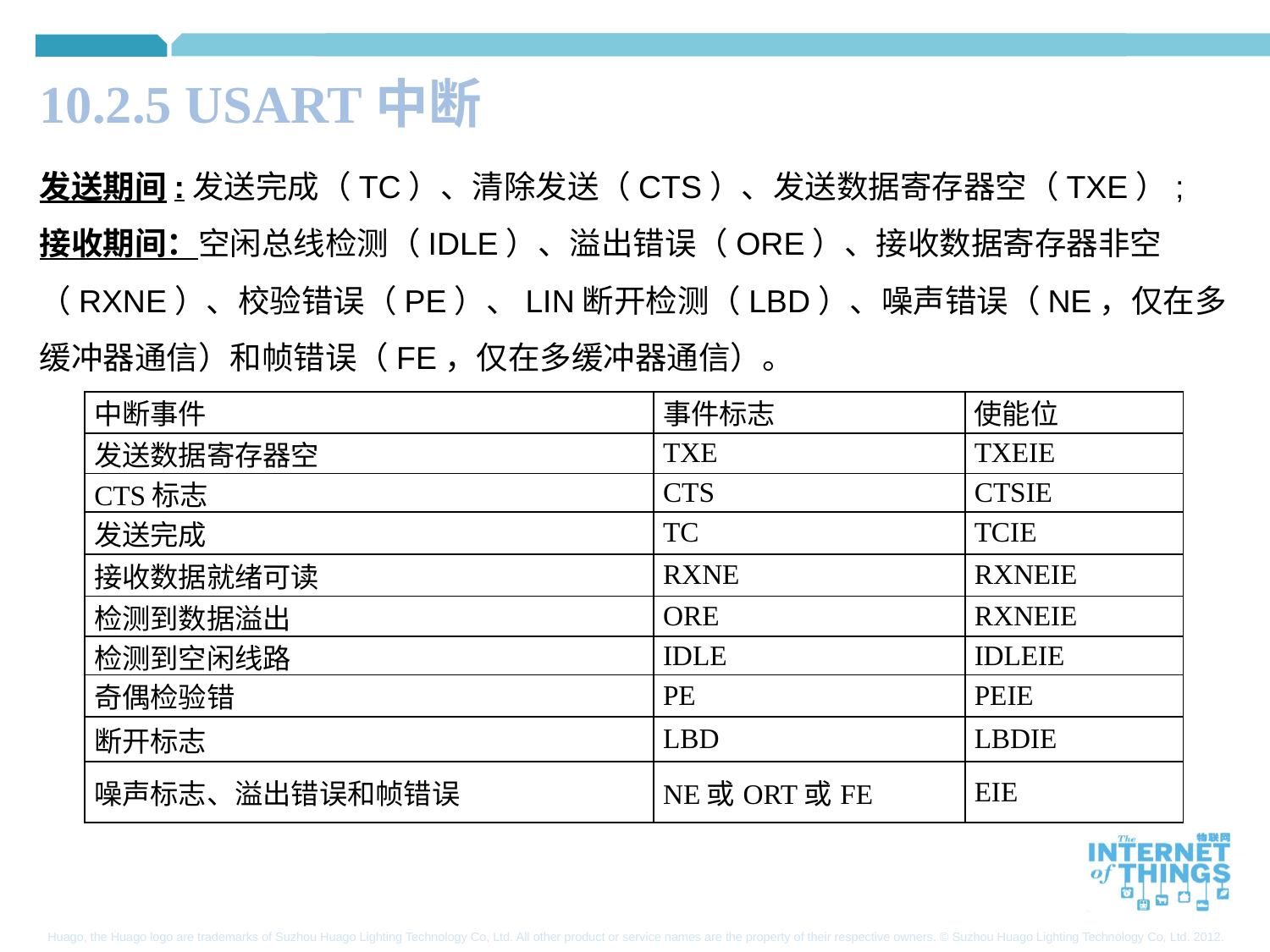

10.2.5 USART中断
发送期间:发送完成（TC）、清除发送（CTS）、发送数据寄存器空（TXE）;
接收期间：空闲总线检测（IDLE）、溢出错误（ORE）、接收数据寄存器非空（RXNE）、校验错误（PE）、LIN断开检测（LBD）、噪声错误（NE，仅在多缓冲器通信）和帧错误（FE，仅在多缓冲器通信）。
| 中断事件 | 事件标志 | 使能位 |
| --- | --- | --- |
| 发送数据寄存器空 | TXE | TXEIE |
| CTS标志 | CTS | CTSIE |
| 发送完成 | TC | TCIE |
| 接收数据就绪可读 | RXNE | RXNEIE |
| 检测到数据溢出 | ORE | RXNEIE |
| 检测到空闲线路 | IDLE | IDLEIE |
| 奇偶检验错 | PE | PEIE |
| 断开标志 | LBD | LBDIE |
| 噪声标志、溢出错误和帧错误 | NE或ORT或FE | EIE |